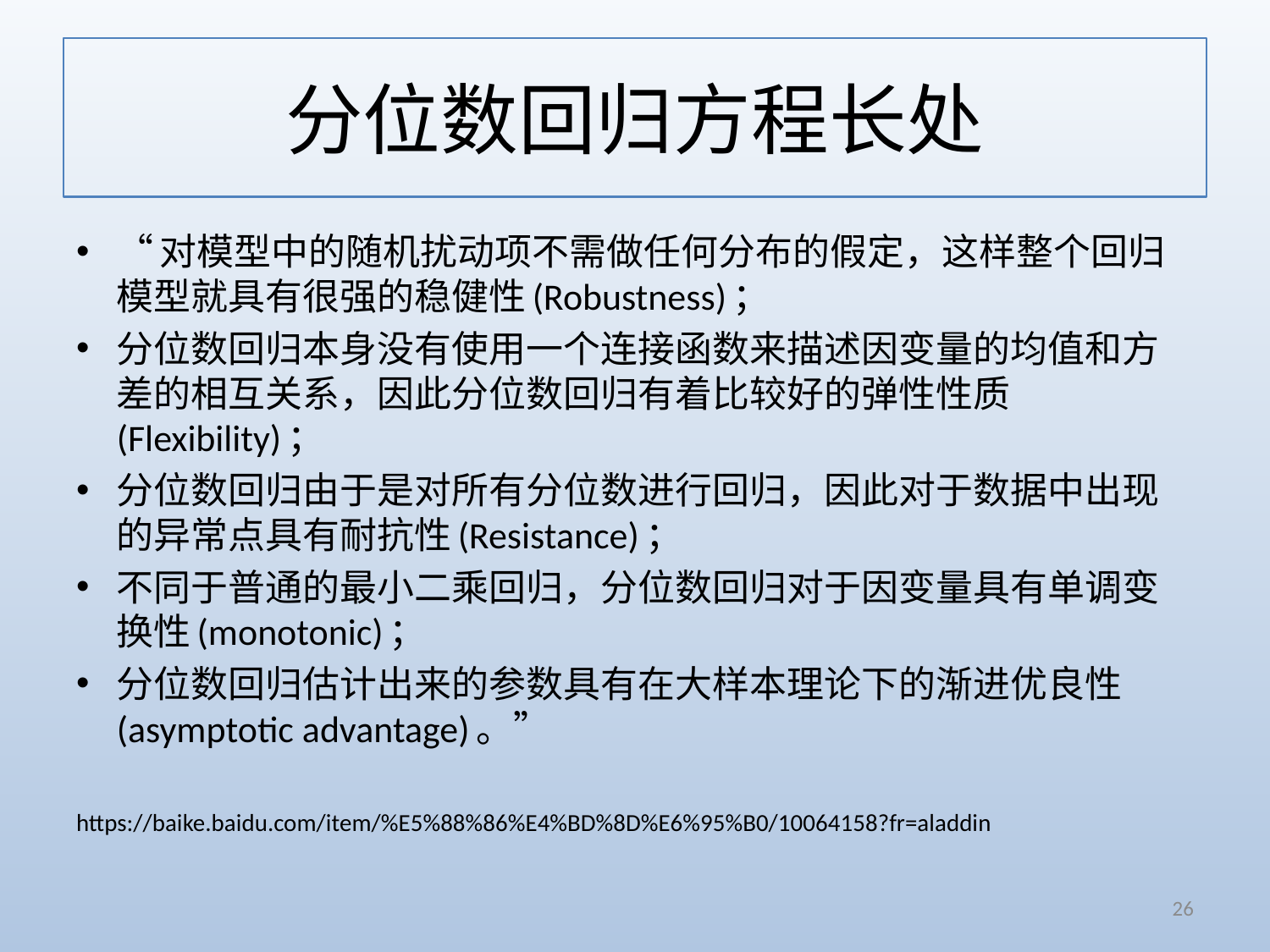

# 分位数回归方程长处
“对模型中的随机扰动项不需做任何分布的假定，这样整个回归模型就具有很强的稳健性(Robustness)；
分位数回归本身没有使用一个连接函数来描述因变量的均值和方差的相互关系，因此分位数回归有着比较好的弹性性质(Flexibility)；
分位数回归由于是对所有分位数进行回归，因此对于数据中出现的异常点具有耐抗性(Resistance)；
不同于普通的最小二乘回归，分位数回归对于因变量具有单调变换性(monotonic)；
分位数回归估计出来的参数具有在大样本理论下的渐进优良性(asymptotic advantage)。”

https://baike.baidu.com/item/%E5%88%86%E4%BD%8D%E6%95%B0/10064158?fr=aladdin
26